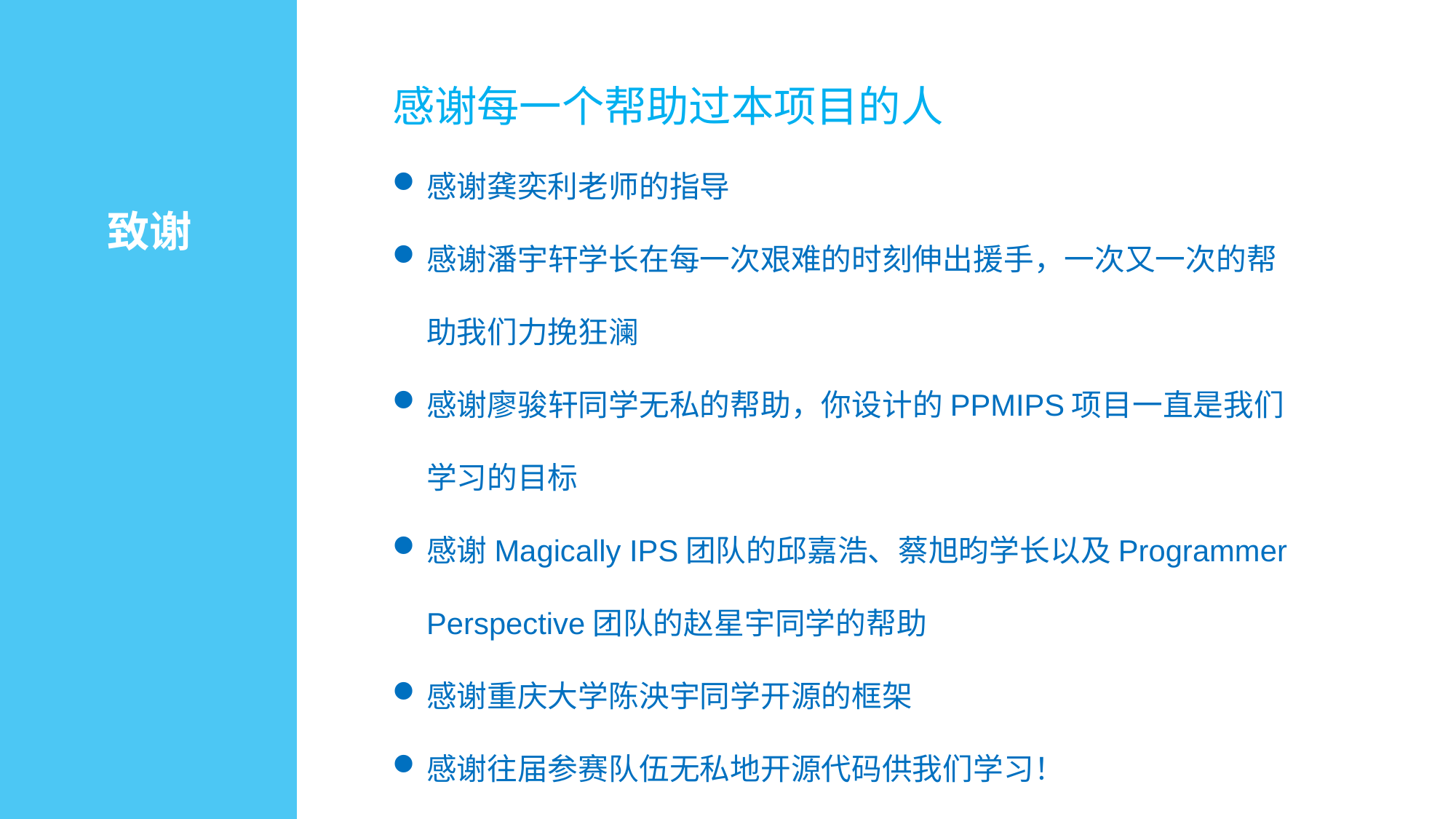

感谢每一个帮助过本项目的人
感谢龚奕利老师的指导
感谢潘宇轩学长在每一次艰难的时刻伸出援手，一次又一次的帮助我们力挽狂澜
感谢廖骏轩同学无私的帮助，你设计的PPMIPS项目一直是我们学习的目标
感谢Magically IPS团队的邱嘉浩、蔡旭昀学长以及Programmer Perspective团队的赵星宇同学的帮助
感谢重庆大学陈泱宇同学开源的框架
感谢往届参赛队伍无私地开源代码供我们学习！
致谢